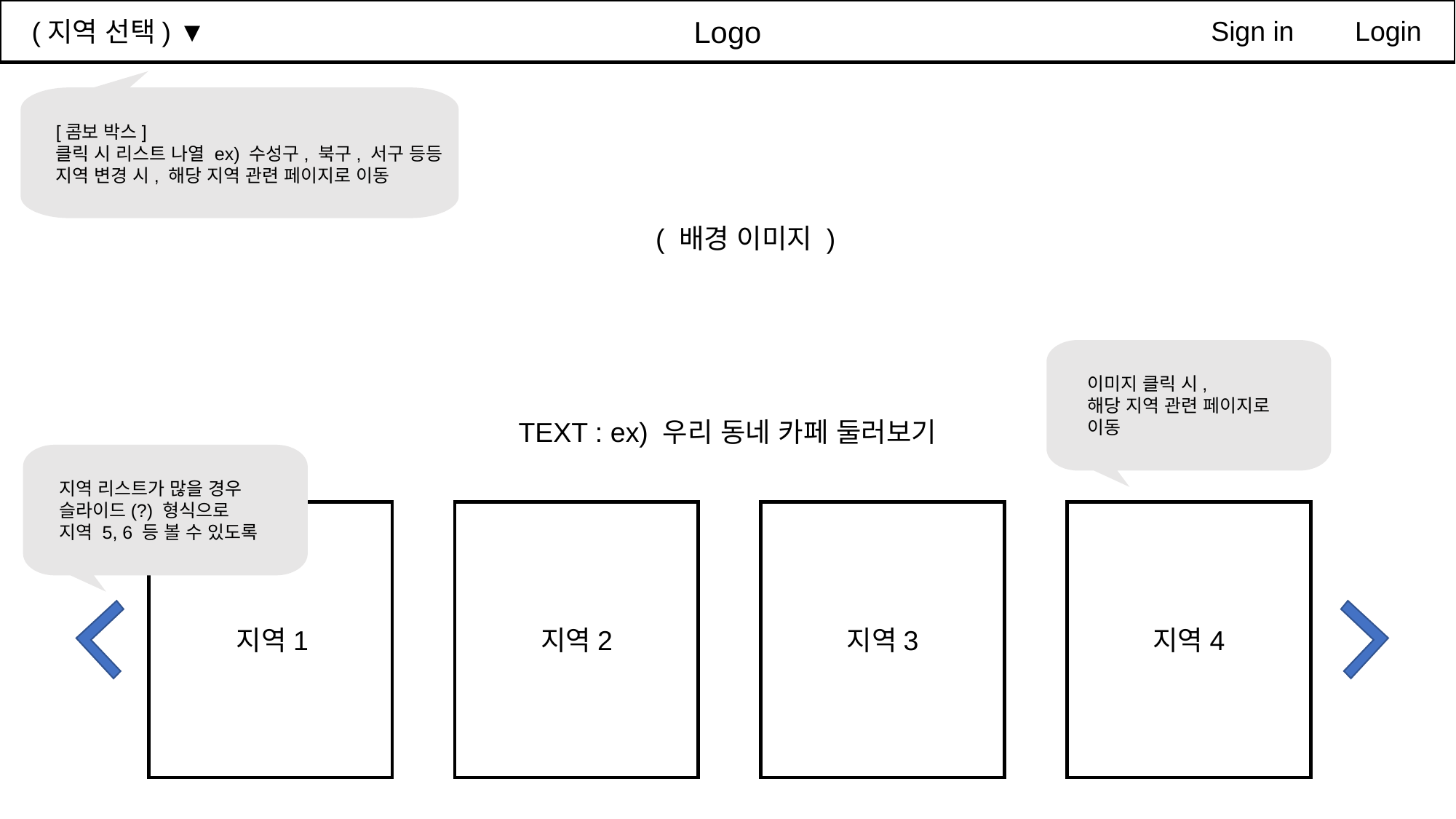

Logo
Sign in        Login
(지역 선택) ▼

[콤보 박스]
클릭 시 리스트 나열 ex) 수성구, 북구, 서구 등등
지역 변경 시, 해당 지역 관련 페이지로 이동
( 배경 이미지 )

이미지 클릭 시,
해당 지역 관련 페이지로
이동
TEXT : ex) 우리 동네 카페 둘러보기

지역 리스트가 많을 경우
슬라이드(?) 형식으로
지역 5, 6 등 볼 수 있도록

지역1
지역2
지역3
지역4